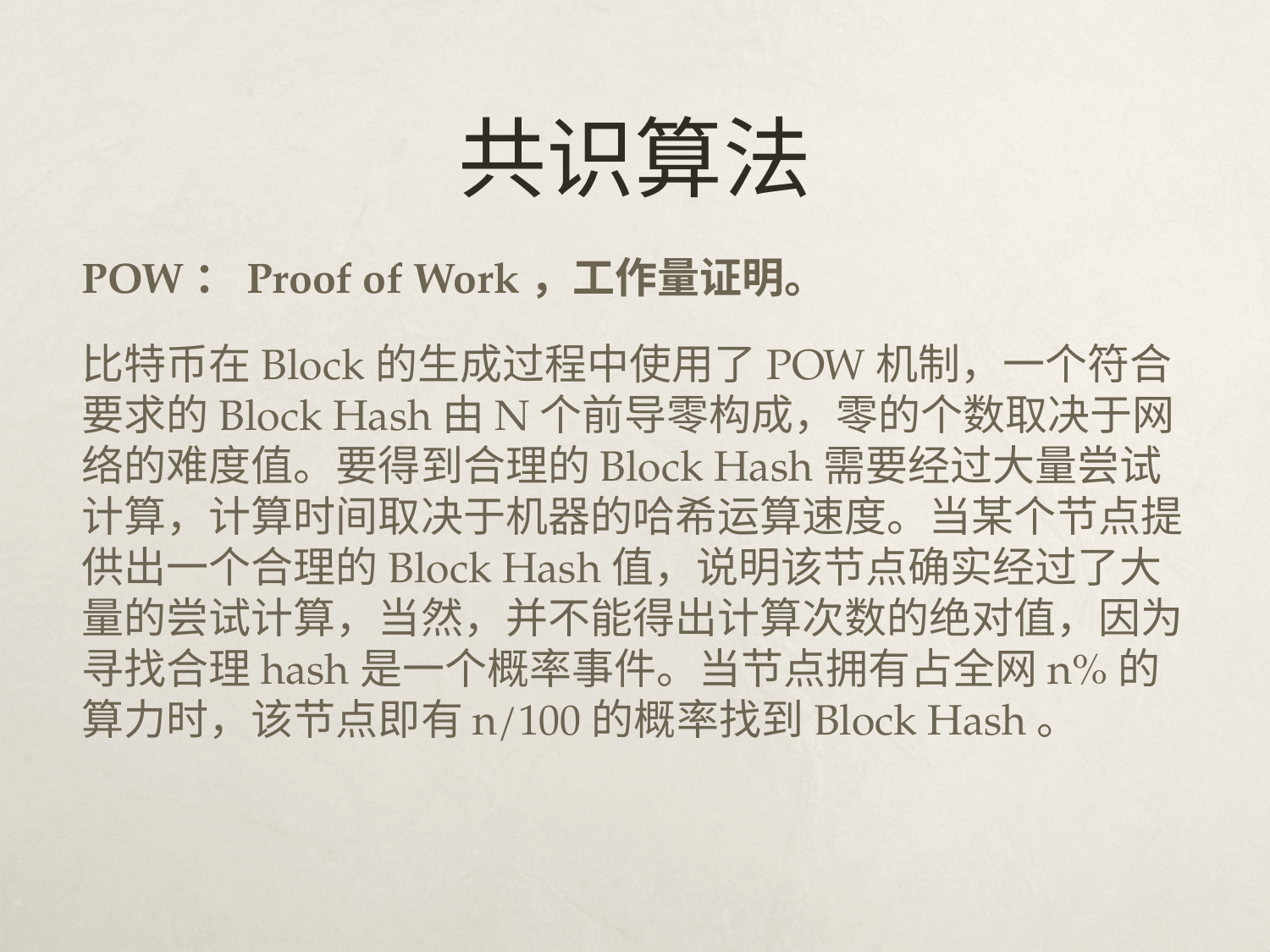

# 共识算法
POW：Proof of Work，工作量证明。
比特币在Block的生成过程中使用了POW机制，一个符合要求的Block Hash由N个前导零构成，零的个数取决于网络的难度值。要得到合理的Block Hash需要经过大量尝试计算，计算时间取决于机器的哈希运算速度。当某个节点提供出一个合理的Block Hash值，说明该节点确实经过了大量的尝试计算，当然，并不能得出计算次数的绝对值，因为寻找合理hash是一个概率事件。当节点拥有占全网n%的算力时，该节点即有n/100的概率找到Block Hash。